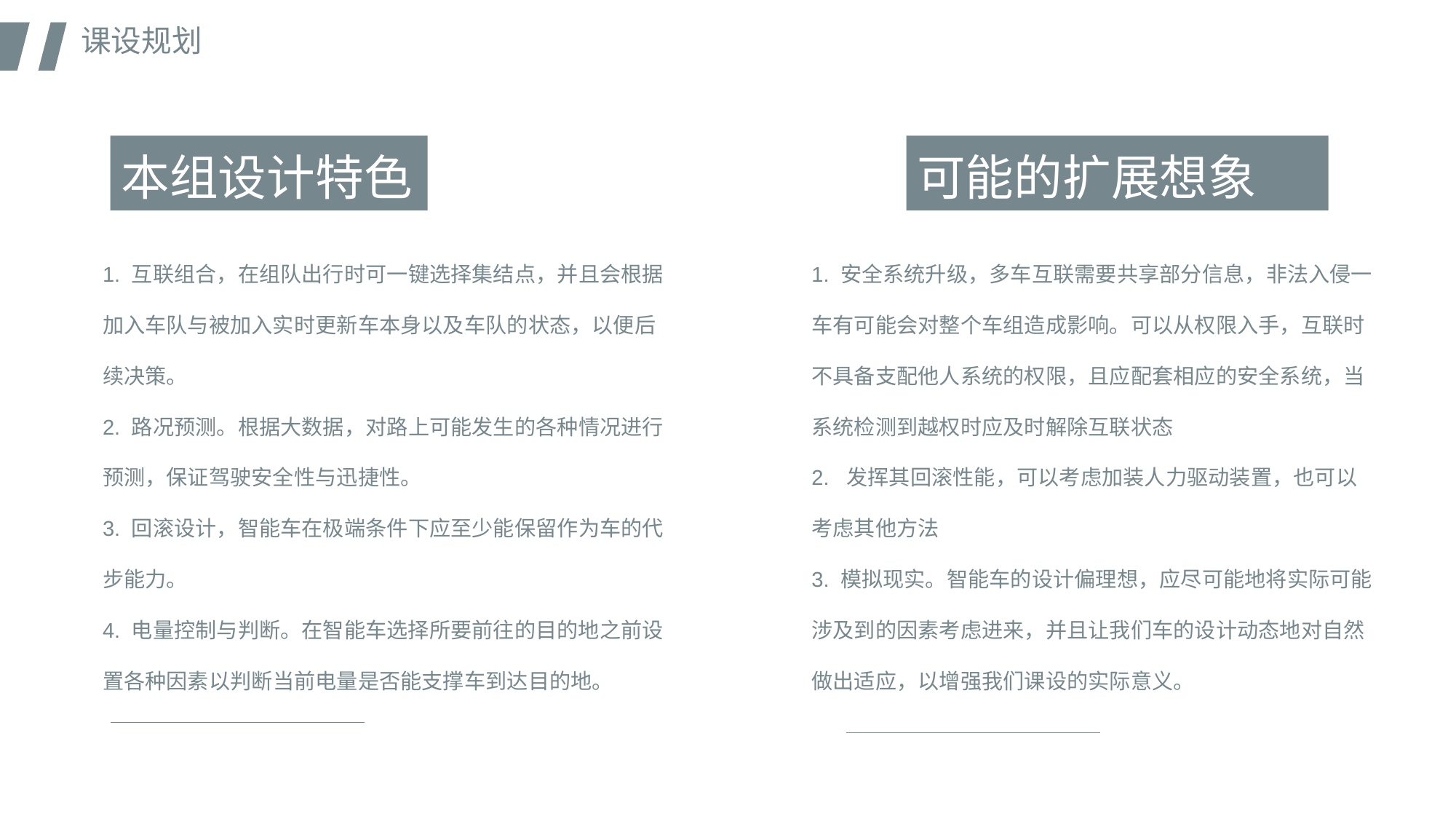

课设规划

本组设计特色
可能的扩展想象
1. 互联组合，在组队出行时可一键选择集结点，并且会根据加入车队与被加入实时更新车本身以及车队的状态，以便后续决策。
2. 路况预测。根据大数据，对路上可能发生的各种情况进行预测，保证驾驶安全性与迅捷性。
3. 回滚设计，智能车在极端条件下应至少能保留作为车的代步能力。
4. 电量控制与判断。在智能车选择所要前往的目的地之前设置各种因素以判断当前电量是否能支撑车到达目的地。
1. 安全系统升级，多车互联需要共享部分信息，非法入侵一车有可能会对整个车组造成影响。可以从权限入手，互联时不具备支配他人系统的权限，且应配套相应的安全系统，当系统检测到越权时应及时解除互联状态
2.  发挥其回滚性能，可以考虑加装人力驱动装置，也可以考虑其他方法
3. 模拟现实。智能车的设计偏理想，应尽可能地将实际可能涉及到的因素考虑进来，并且让我们车的设计动态地对自然做出适应，以增强我们课设的实际意义。